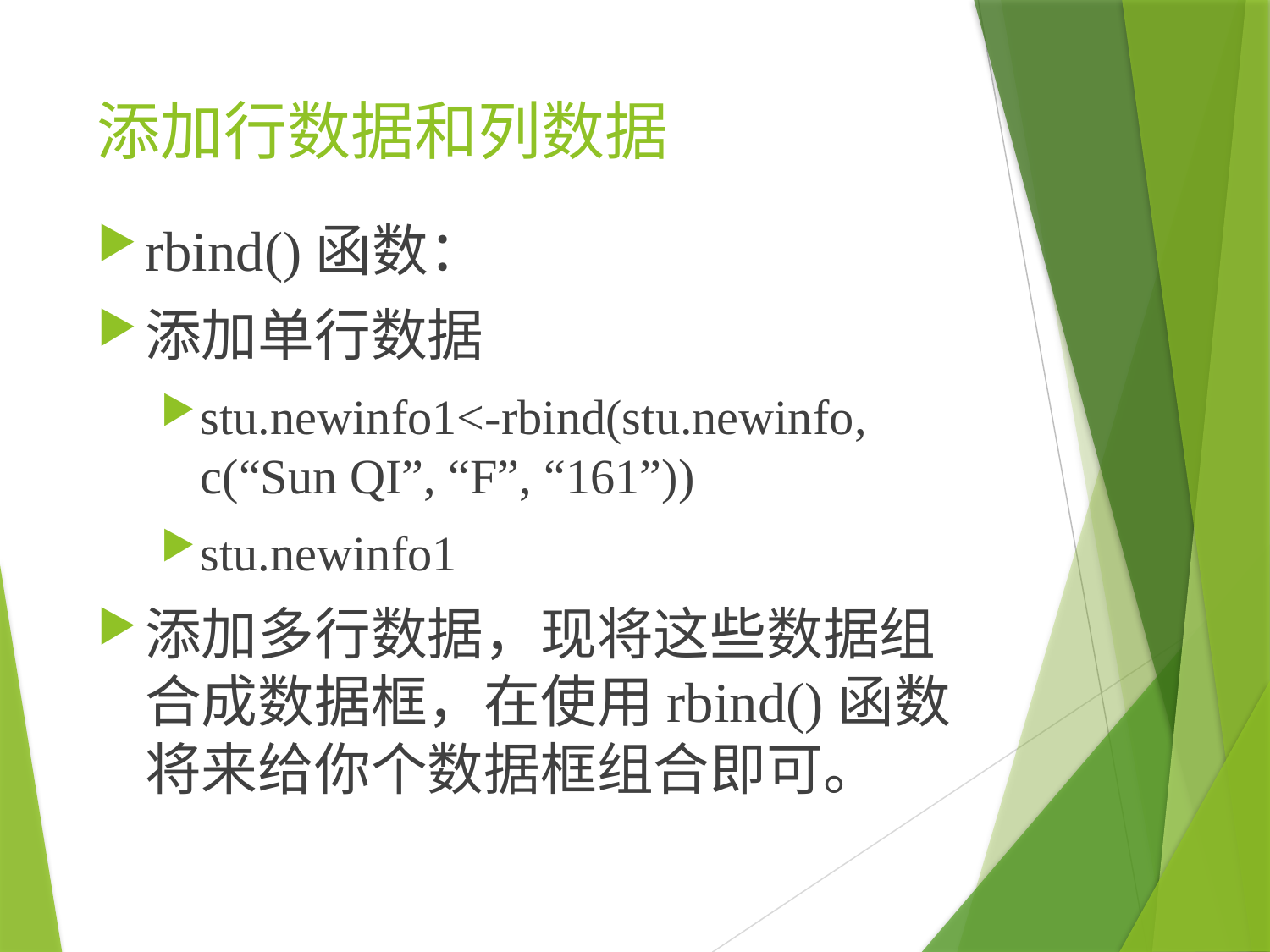

# 添加行数据和列数据
rbind()函数：
添加单行数据
stu.newinfo1<-rbind(stu.newinfo, c(“Sun QI”, “F”, “161”))
stu.newinfo1
添加多行数据，现将这些数据组合成数据框，在使用rbind()函数将来给你个数据框组合即可。